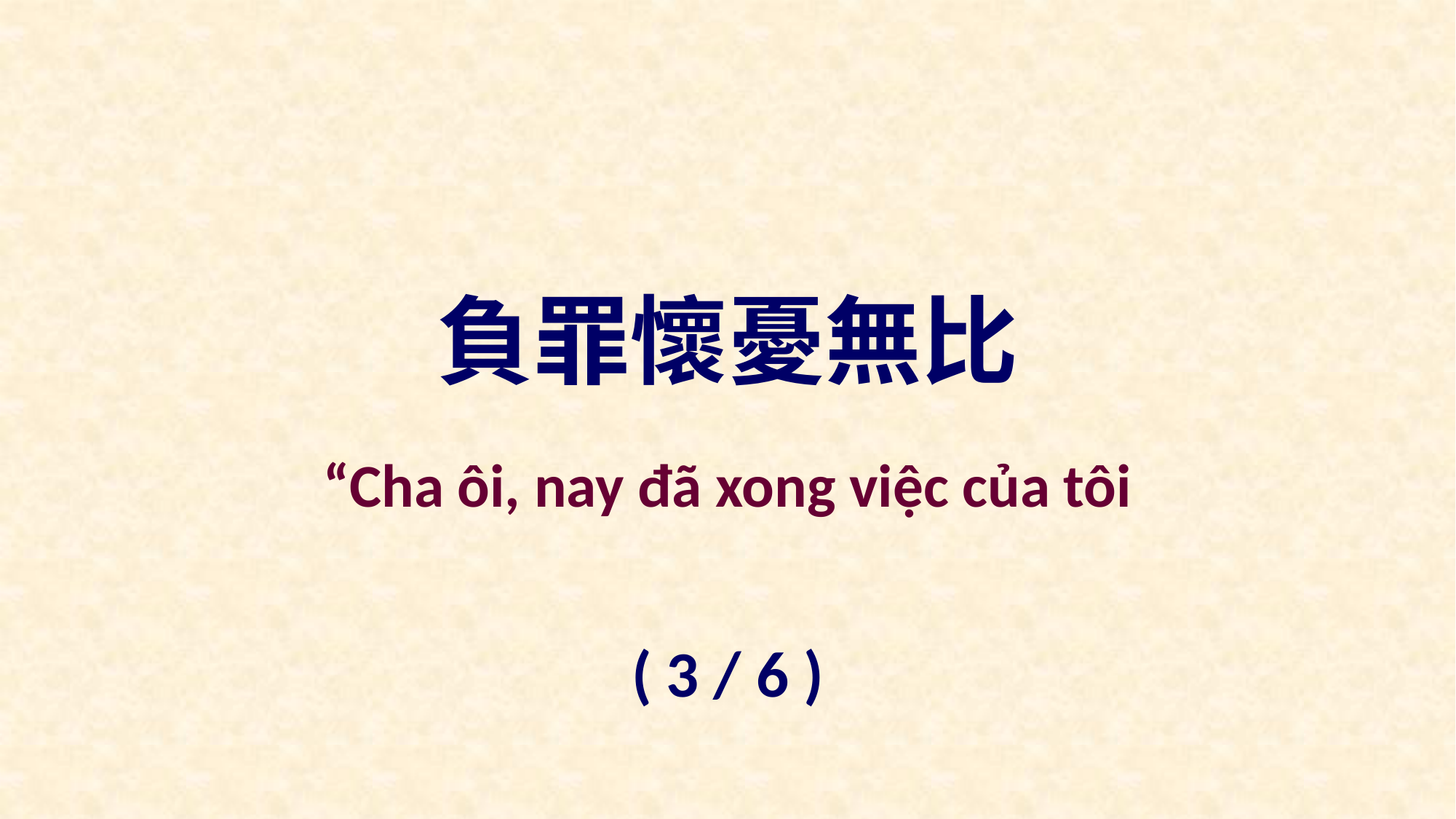

負罪懷憂無比
“Cha ôi, nay đã xong việc của tôi
( 3 / 6 )